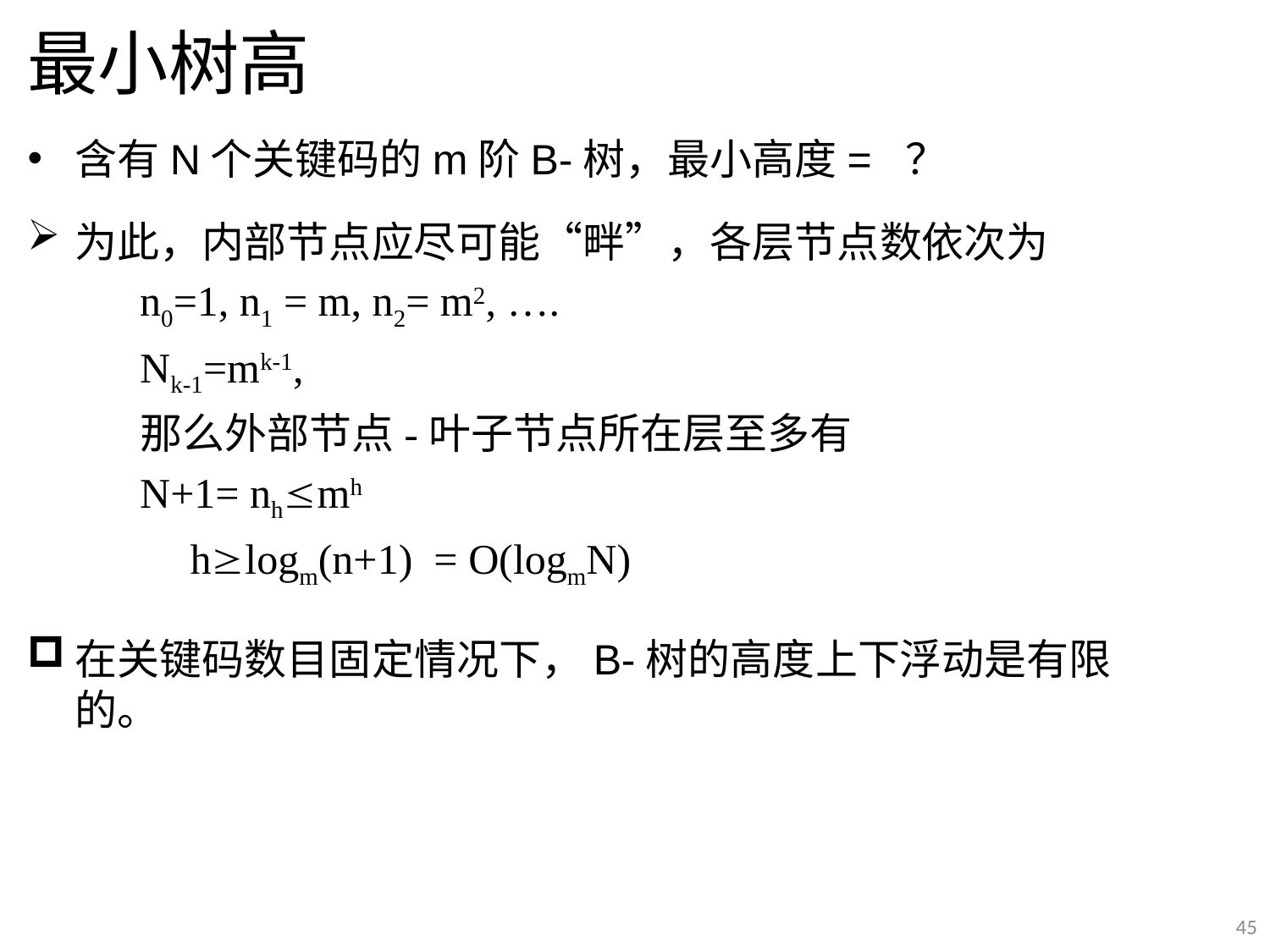

# 最小树高
含有N个关键码的m阶B-树，最小高度=  ？
为此，内部节点应尽可能“畔”，各层节点数依次为
n0=1, n1 = m, n2= m2, ….
Nk-1=mk-1,
那么外部节点-叶子节点所在层至多有
N+1= nh≤mh
h≥logm(n+1)  = O(logmN)
在关键码数目固定情况下，B-树的高度上下浮动是有限的。

45